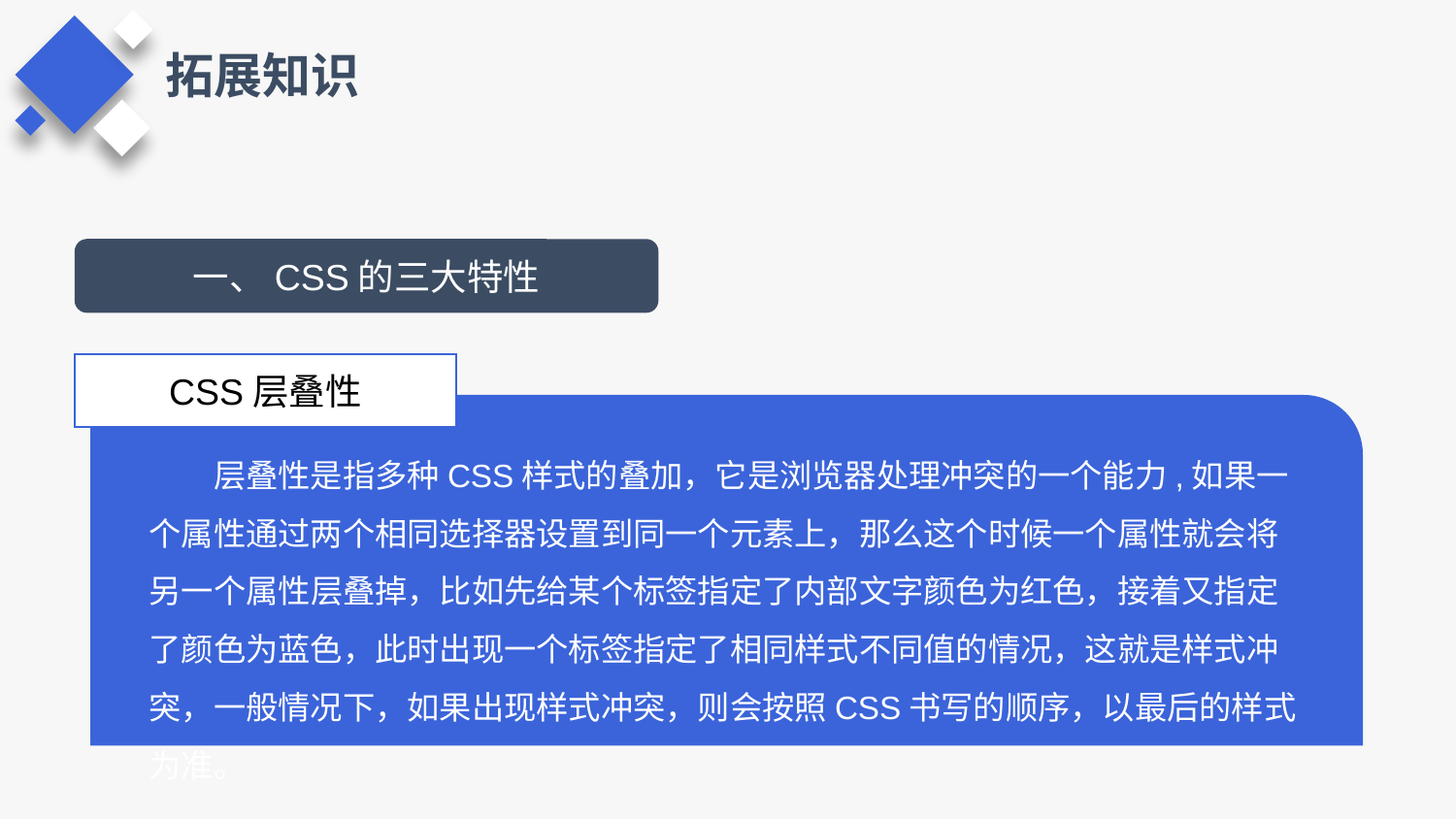

拓展知识

一、CSS的三大特性
CSS层叠性

层叠性是指多种CSS样式的叠加，它是浏览器处理冲突的一个能力,如果一个属性通过两个相同选择器设置到同一个元素上，那么这个时候一个属性就会将另一个属性层叠掉，比如先给某个标签指定了内部文字颜色为红色，接着又指定了颜色为蓝色，此时出现一个标签指定了相同样式不同值的情况，这就是样式冲突，一般情况下，如果出现样式冲突，则会按照CSS书写的顺序，以最后的样式为准。